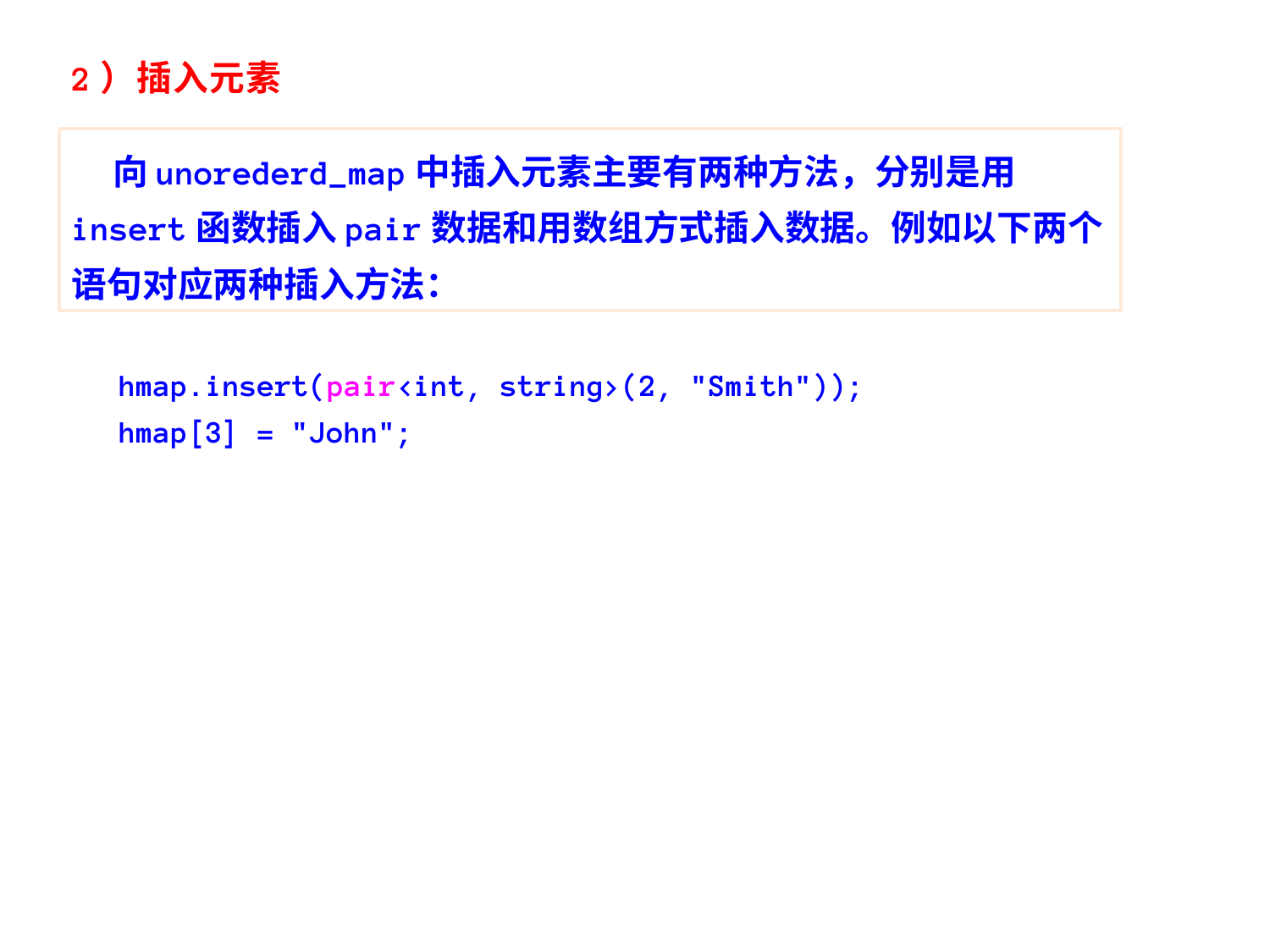

2）插入元素
    向unorederd_map中插入元素主要有两种方法，分别是用insert函数插入pair数据和用数组方式插入数据。例如以下两个语句对应两种插入方法：
hmap.insert(pair<int, string>(2, "Smith"));
hmap[3] = "John";